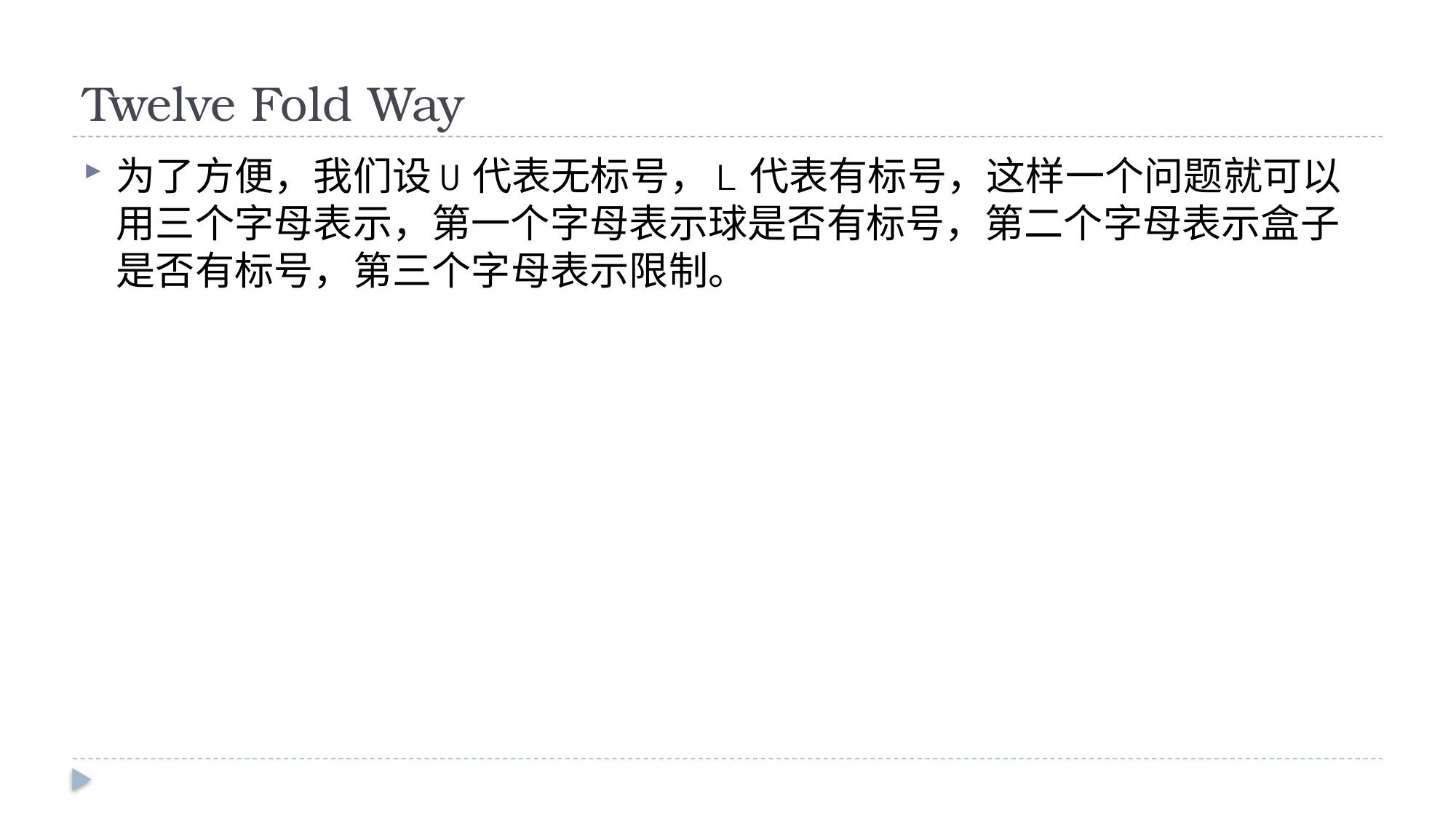

# Twelve Fold Way
为了方便，我们设U代表无标号，L代表有标号，这样一个问题就可以用三个字母表示，第一个字母表示球是否有标号，第二个字母表示盒子是否有标号，第三个字母表示限制。